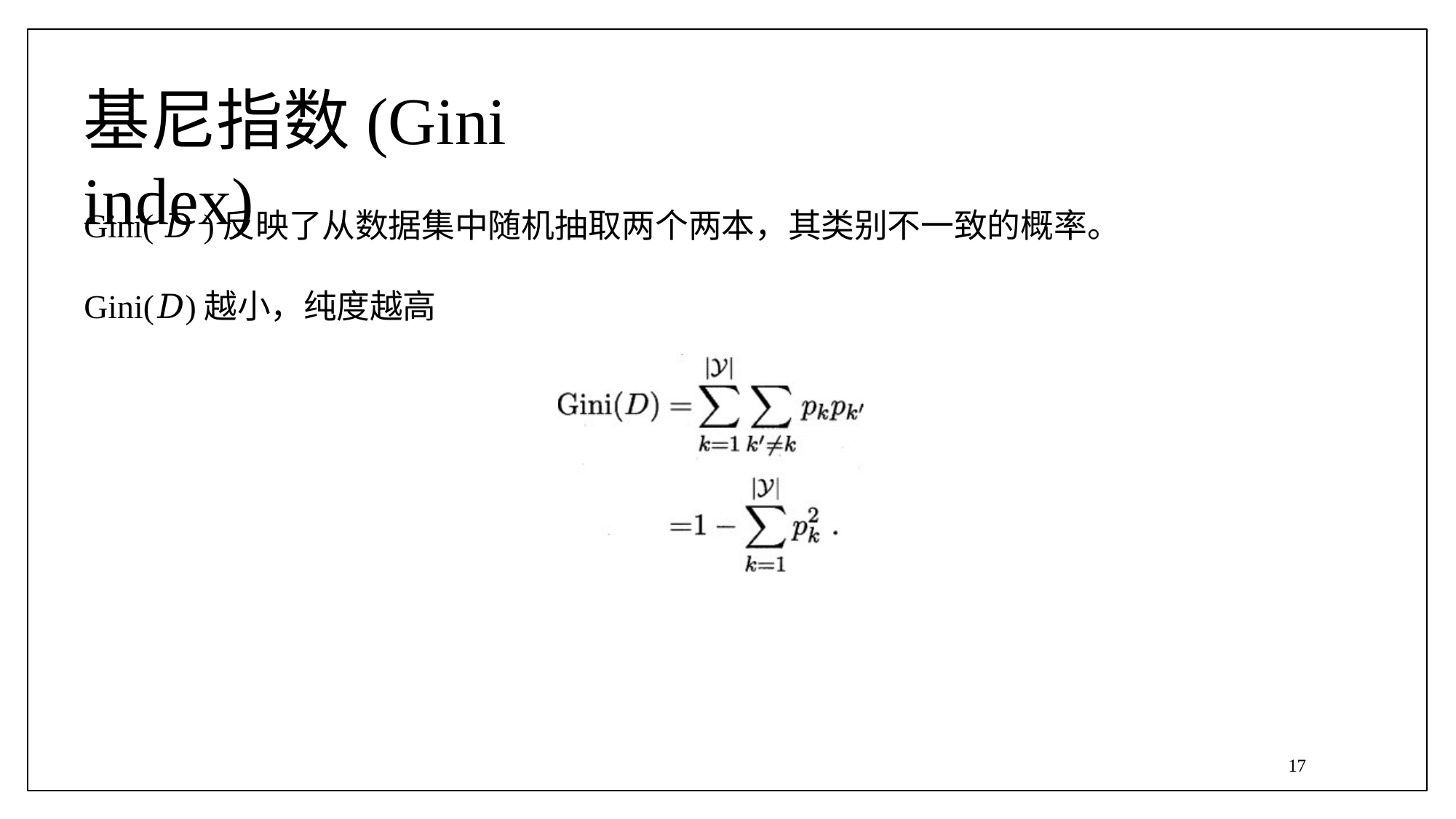

# 基尼指数(Gini index)
Gini( 𝐷 )反映了从数据集中随机抽取两个两本，其类别不一致的概率。

Gini(𝐷)越小，纯度越高

17